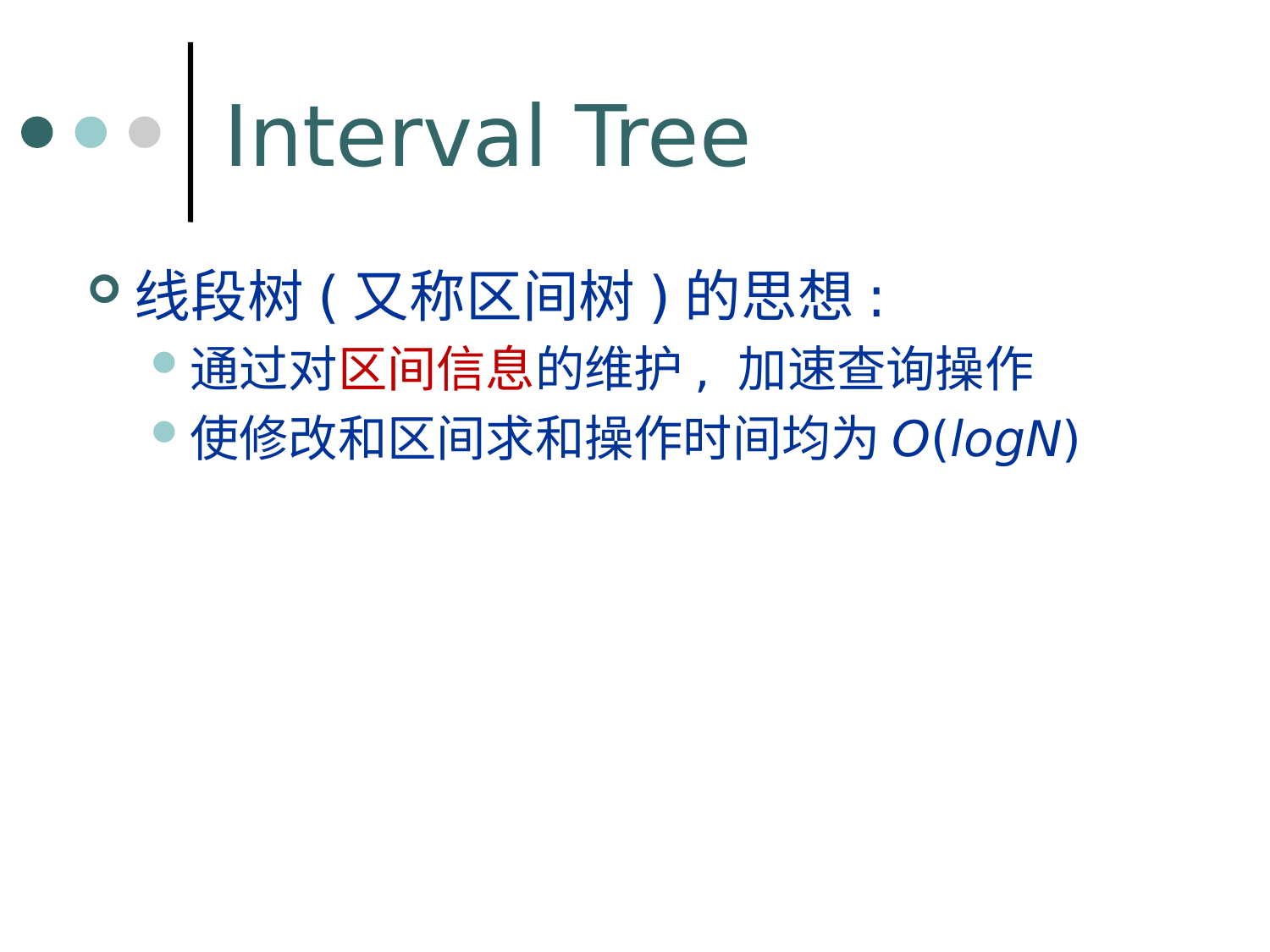

# Interval Tree
线段树(又称区间树)的思想:
通过对区间信息的维护, 加速查询操作
使修改和区间求和操作时间均为O(logN)